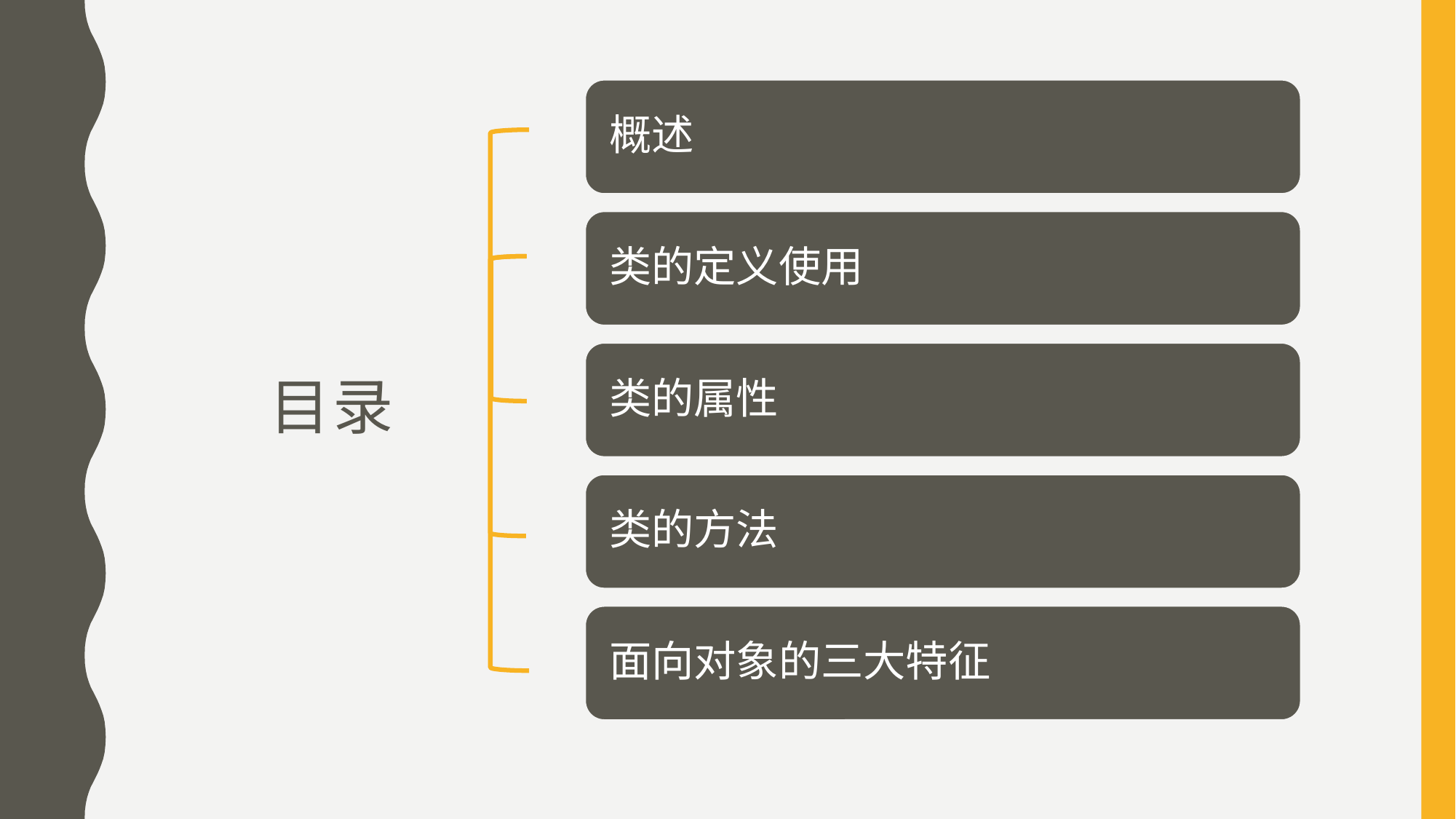

概述
类的定义使用
类的属性
类的方法
面向对象的三大特征
# 目录